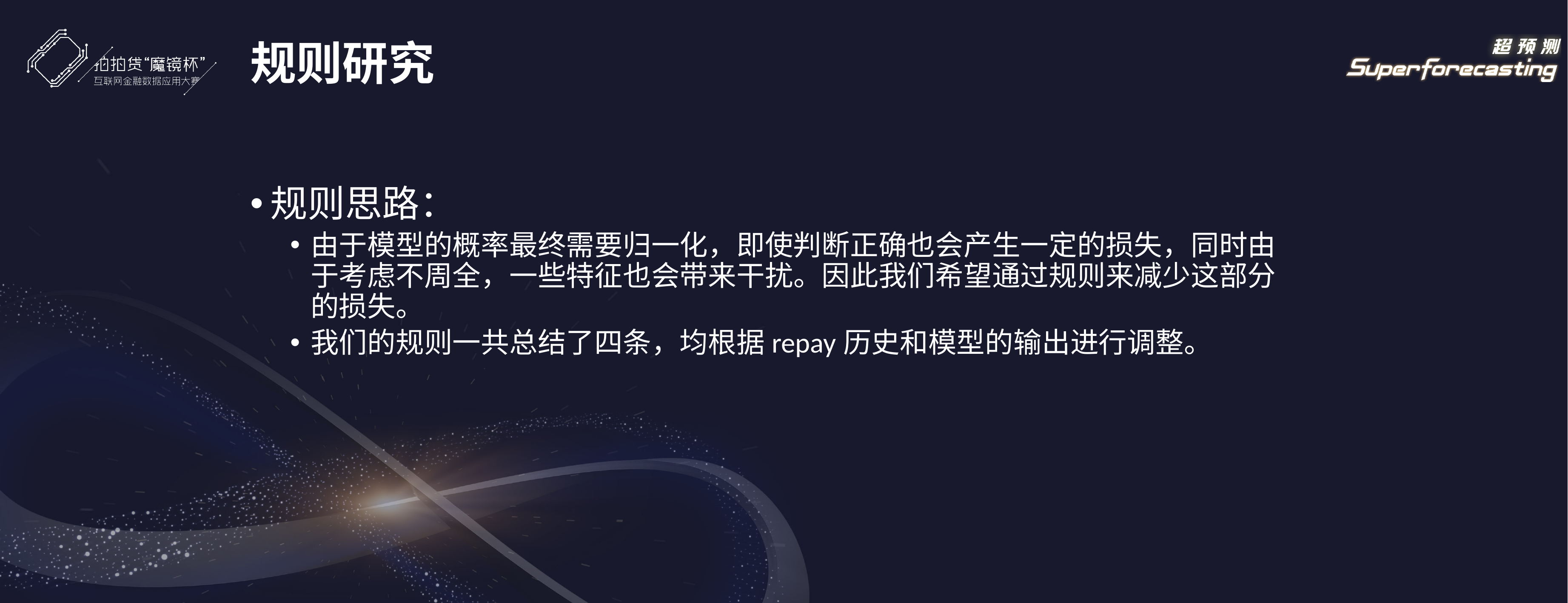

# 规则研究
规则思路：
由于模型的概率最终需要归一化，即使判断正确也会产生一定的损失，同时由于考虑不周全，一些特征也会带来干扰。因此我们希望通过规则来减少这部分的损失。
我们的规则一共总结了四条，均根据repay历史和模型的输出进行调整。